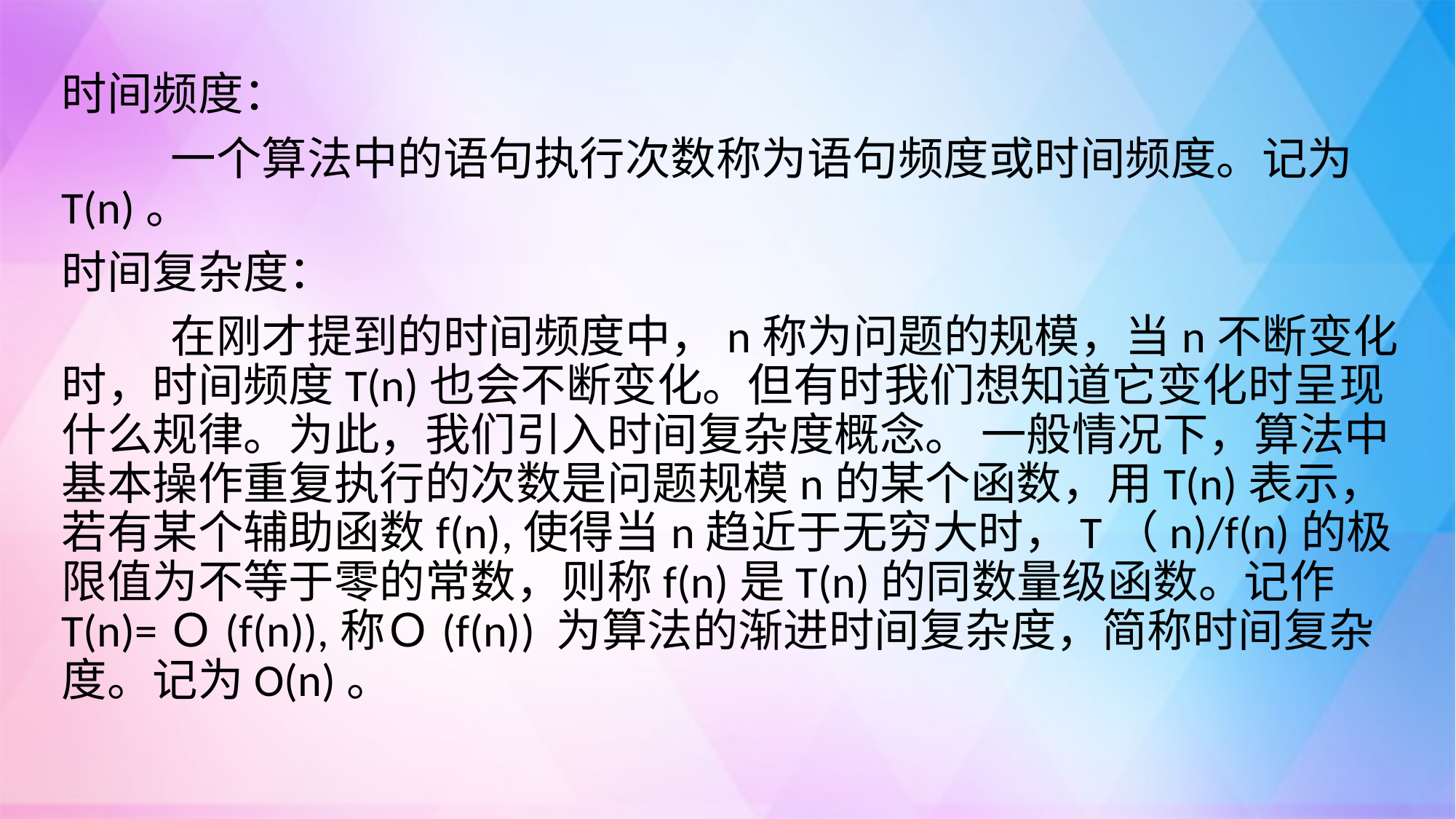

#
时间频度：
	一个算法中的语句执行次数称为语句频度或时间频度。记为T(n)。
时间复杂度：
	在刚才提到的时间频度中，n称为问题的规模，当n不断变化时，时间频度T(n)也会不断变化。但有时我们想知道它变化时呈现什么规律。为此，我们引入时间复杂度概念。 一般情况下，算法中基本操作重复执行的次数是问题规模n的某个函数，用T(n)表示，若有某个辅助函数f(n),使得当n趋近于无穷大时，T（n)/f(n)的极限值为不等于零的常数，则称f(n)是T(n)的同数量级函数。记作T(n)=Ｏ(f(n)),称Ｏ(f(n)) 为算法的渐进时间复杂度，简称时间复杂度。记为O(n)。